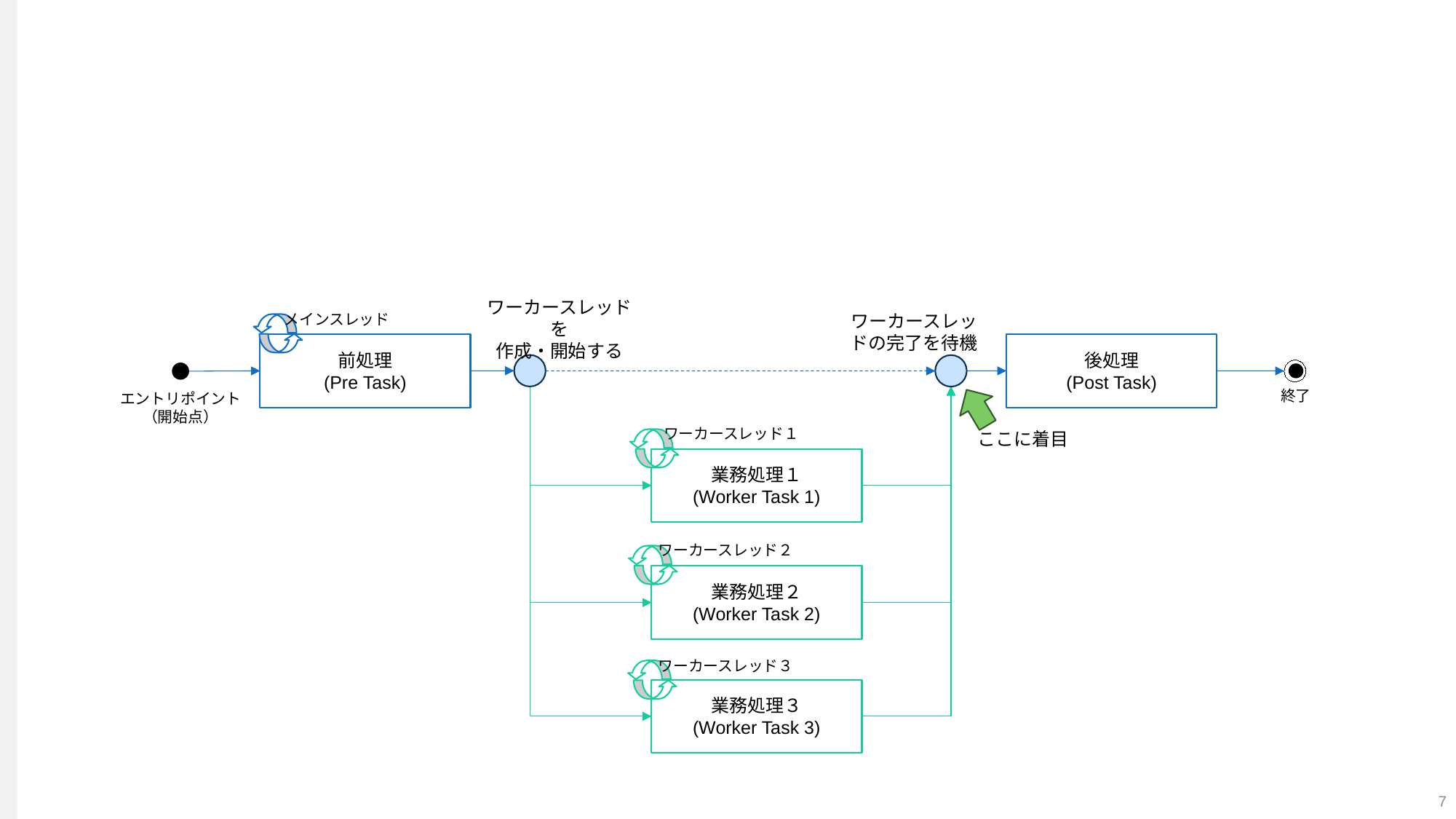

#
ワーカースレッドを
作成・開始する
ワーカースレッドの完了を待機
メインスレッド

前処理
(Pre Task)
後処理
(Post Task)

終了
エントリポイント
（開始点）

ワーカースレッド１
ここに着目

業務処理１
(Worker Task 1)
ワーカースレッド２

業務処理２
(Worker Task 2)
ワーカースレッド３

業務処理３
(Worker Task 3)
7